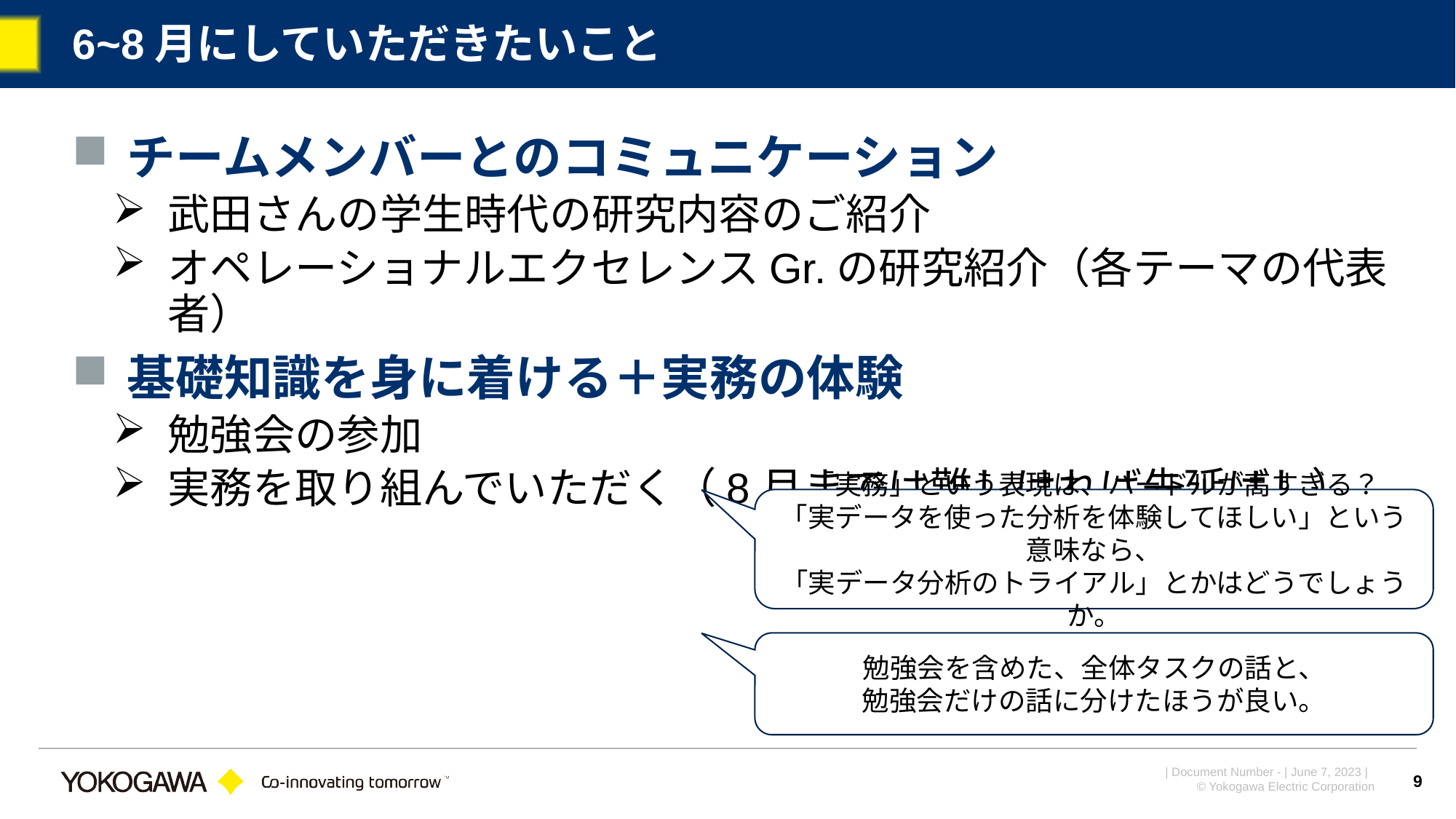

# 6~8月にしていただきたいこと
チームメンバーとのコミュニケーション
武田さんの学生時代の研究内容のご紹介
オペレーショナルエクセレンスGr.の研究紹介（各テーマの代表者）
基礎知識を身に着ける＋実務の体験
勉強会の参加
実務を取り組んでいただく（8月までは難しければ先延ばし）

「実務」という表現は、ハードルが高すぎる？
「実データを使った分析を体験してほしい」という意味なら、
「実データ分析のトライアル」とかはどうでしょうか。
勉強会を含めた、全体タスクの話と、
勉強会だけの話に分けたほうが良い。
9